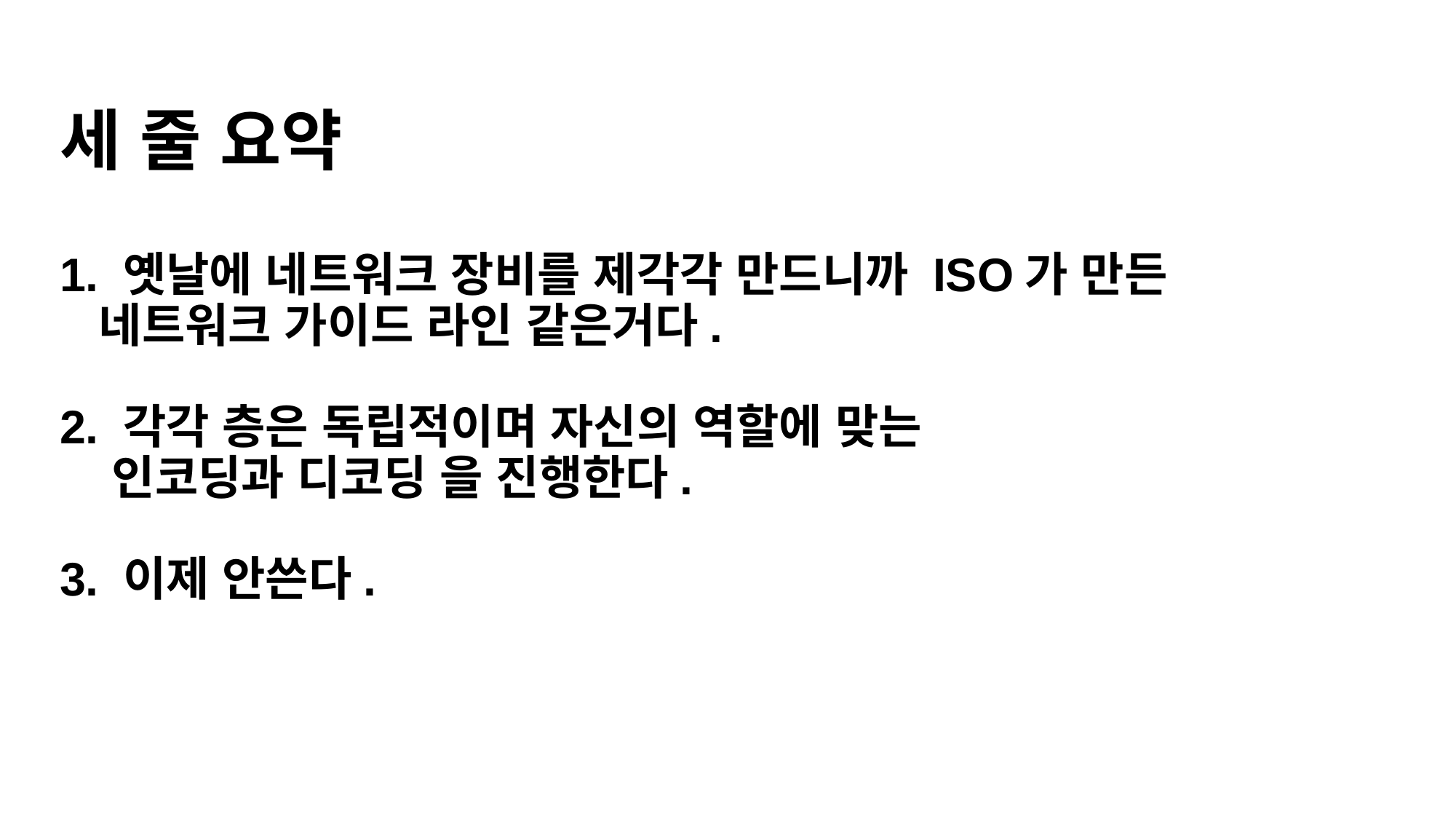

# 세 줄 요약 1. 옛날에 네트워크 장비를 제각각 만드니까 ISO가 만든 네트워크 가이드 라인 같은거다. 2. 각각 층은 독립적이며 자신의 역할에 맞는 인코딩과 디코딩 을 진행한다. 3. 이제 안쓴다.